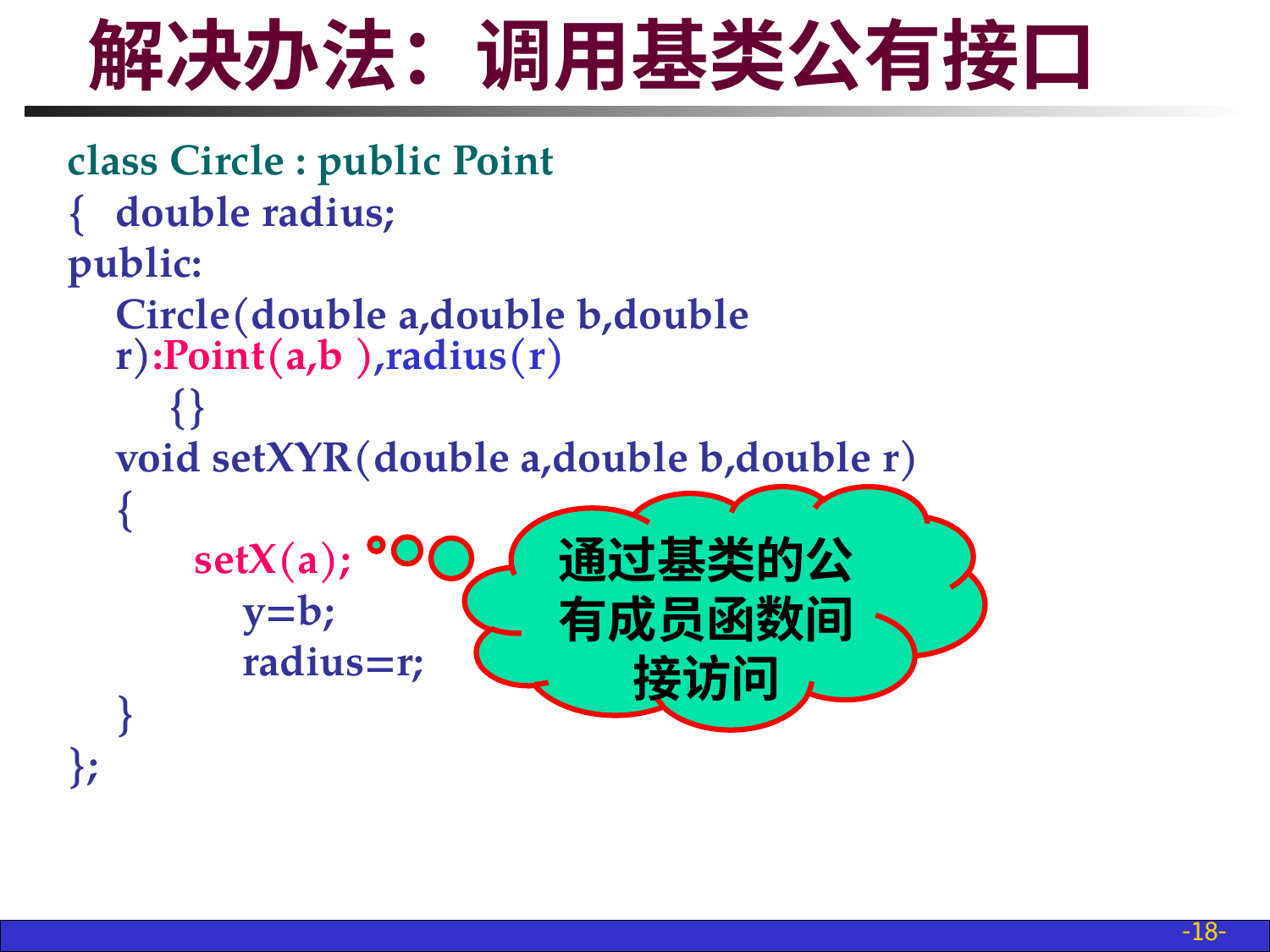

# 解决办法：调用基类公有接口
class Circle : public Point
{	double radius;
public:
	Circle(double a,double b,double r):Point(a,b ),radius(r)
	     {}
	void setXYR(double a,double b,double r)
	{
            setX(a);
		y=b;
		radius=r;
 	}
};
通过基类的公有成员函数间接访问
-18-